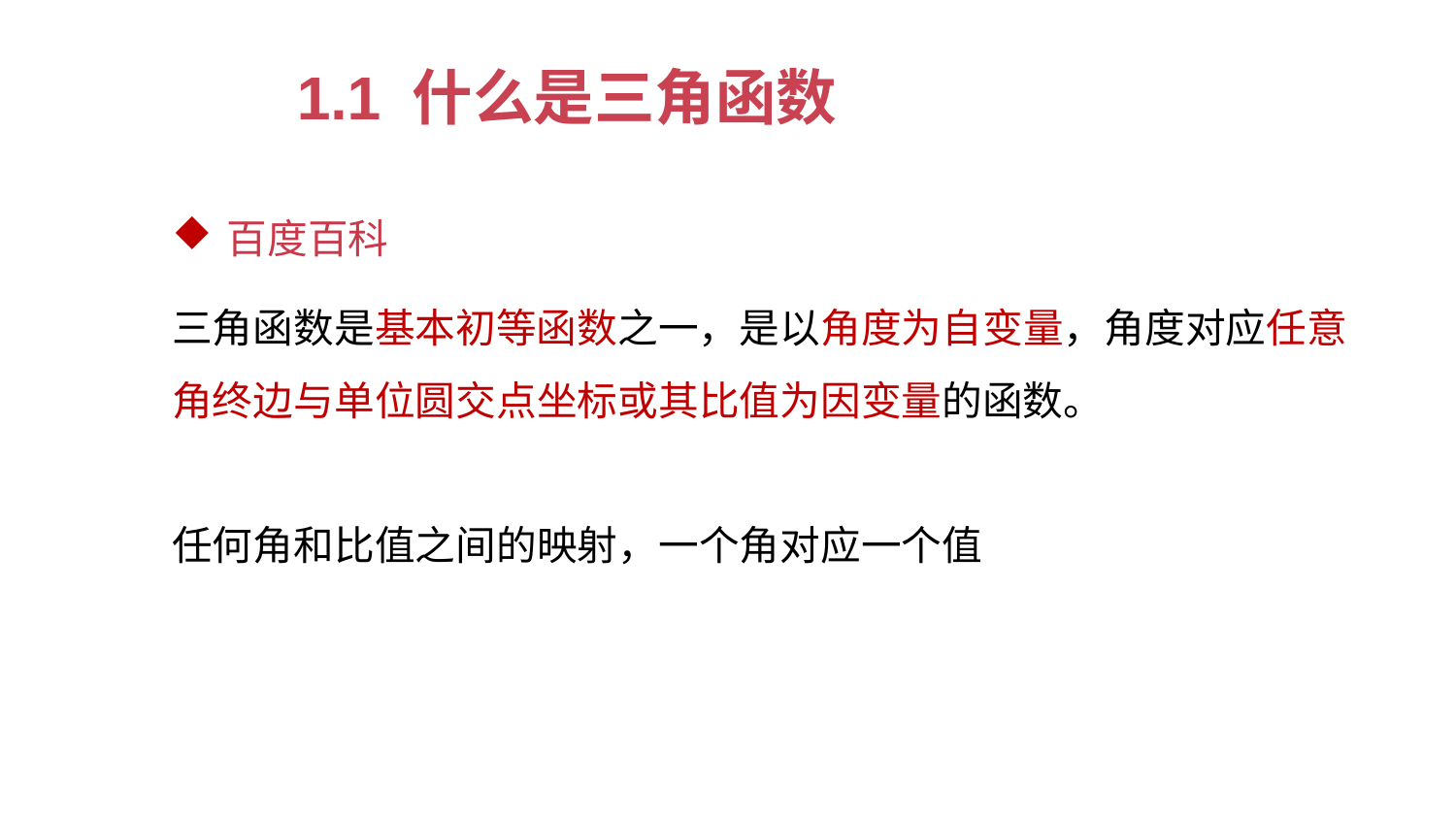

1.1 什么是三角函数
百度百科
三角函数是基本初等函数之一，是以角度为自变量，角度对应任意角终边与单位圆交点坐标或其比值为因变量的函数。
任何角和比值之间的映射，一个角对应一个值